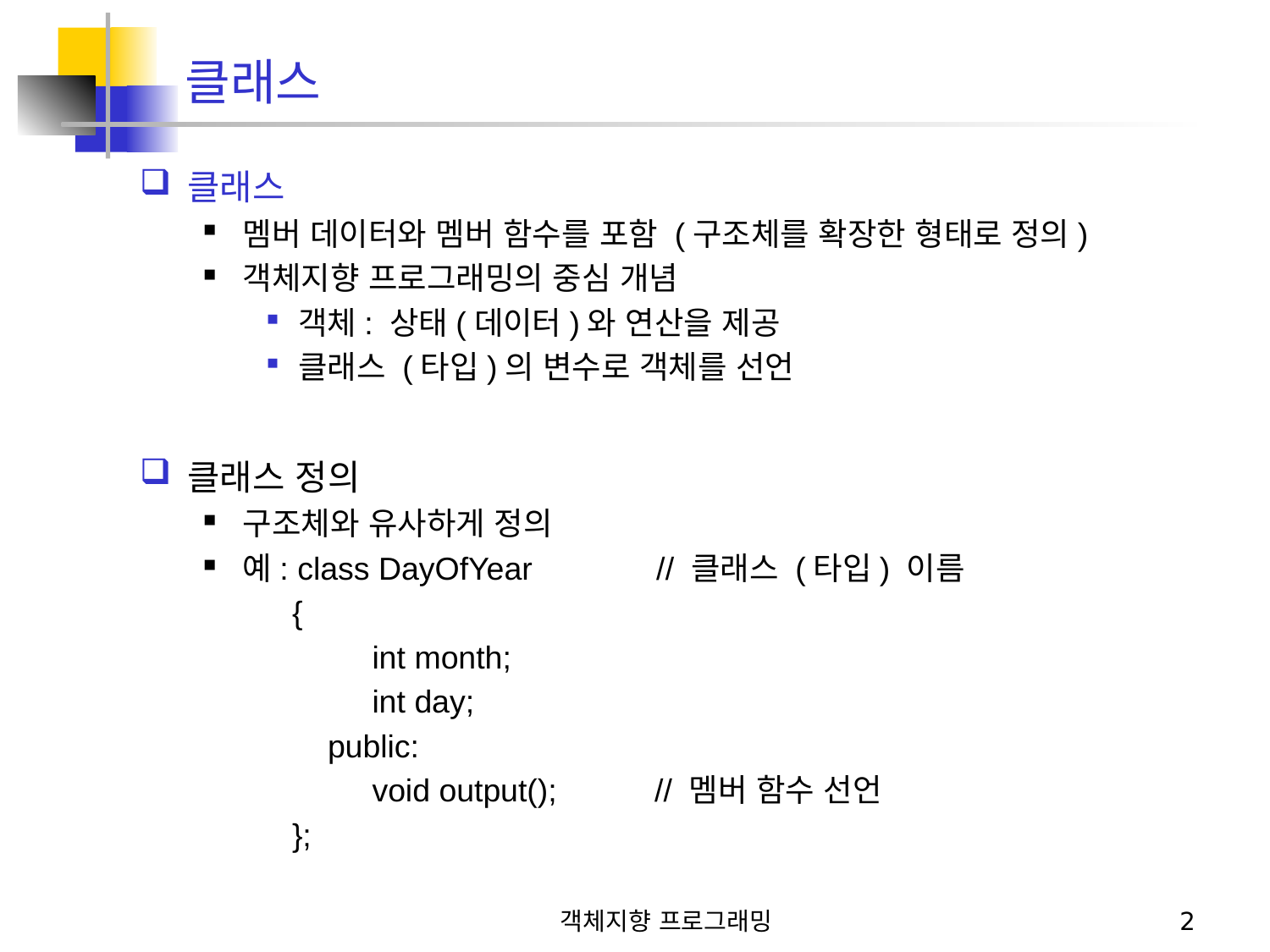

# 클래스
클래스
멤버 데이터와 멤버 함수를 포함 (구조체를 확장한 형태로 정의)
객체지향 프로그래밍의 중심 개념
객체: 상태(데이터)와 연산을 제공
클래스 (타입)의 변수로 객체를 선언

클래스 정의
구조체와 유사하게 정의
예: class DayOfYear              // 클래스 (타입) 이름
          {
                   int month;
                   int day;
              public:
                   void output();           // 멤버 함수 선언
          };
객체지향 프로그래밍
2